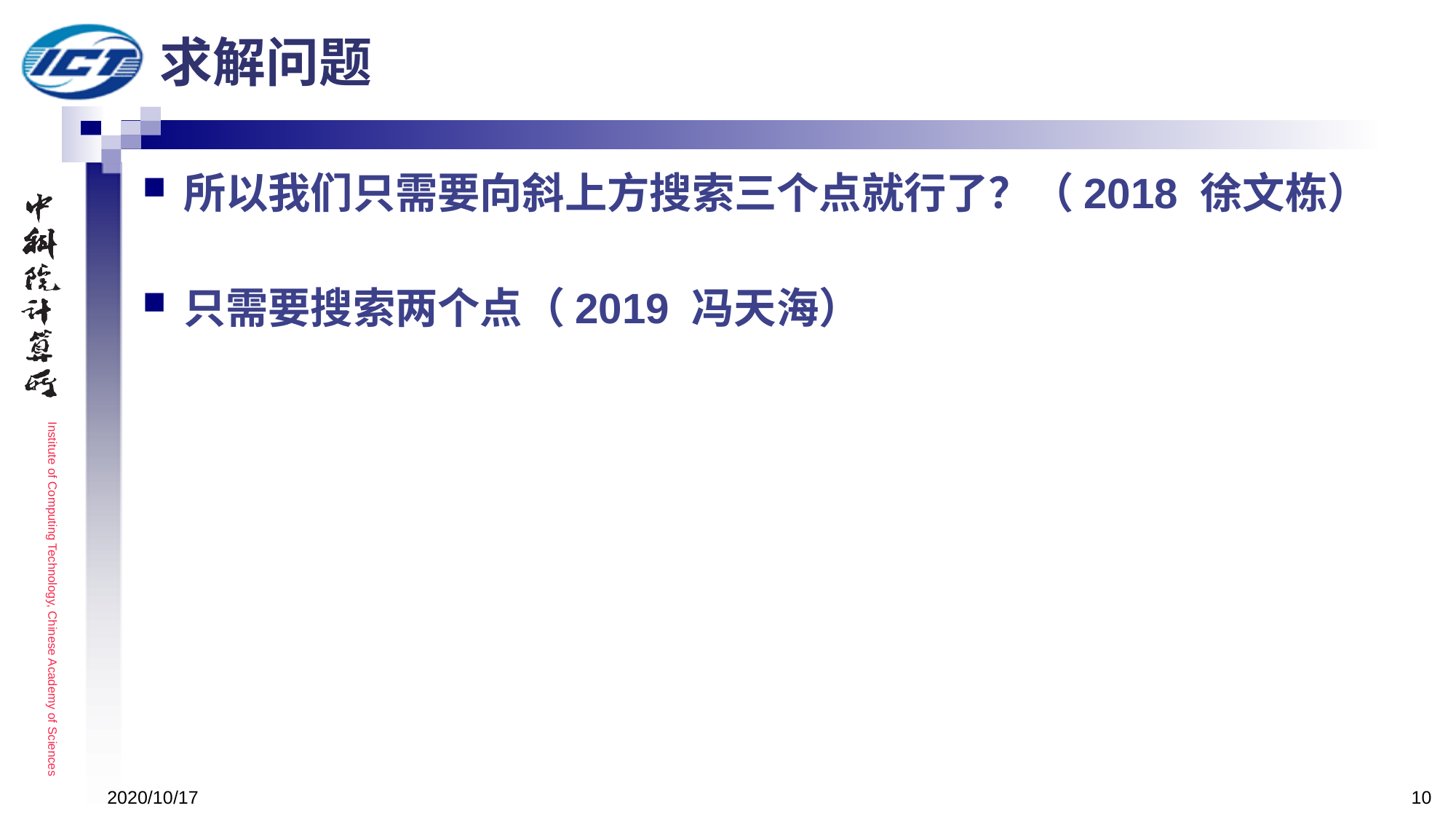

# 求解问题
所以我们只需要向斜上方搜索三个点就行了？（2018 徐文栋）
只需要搜索两个点（2019 冯天海）

2020/10/17

10